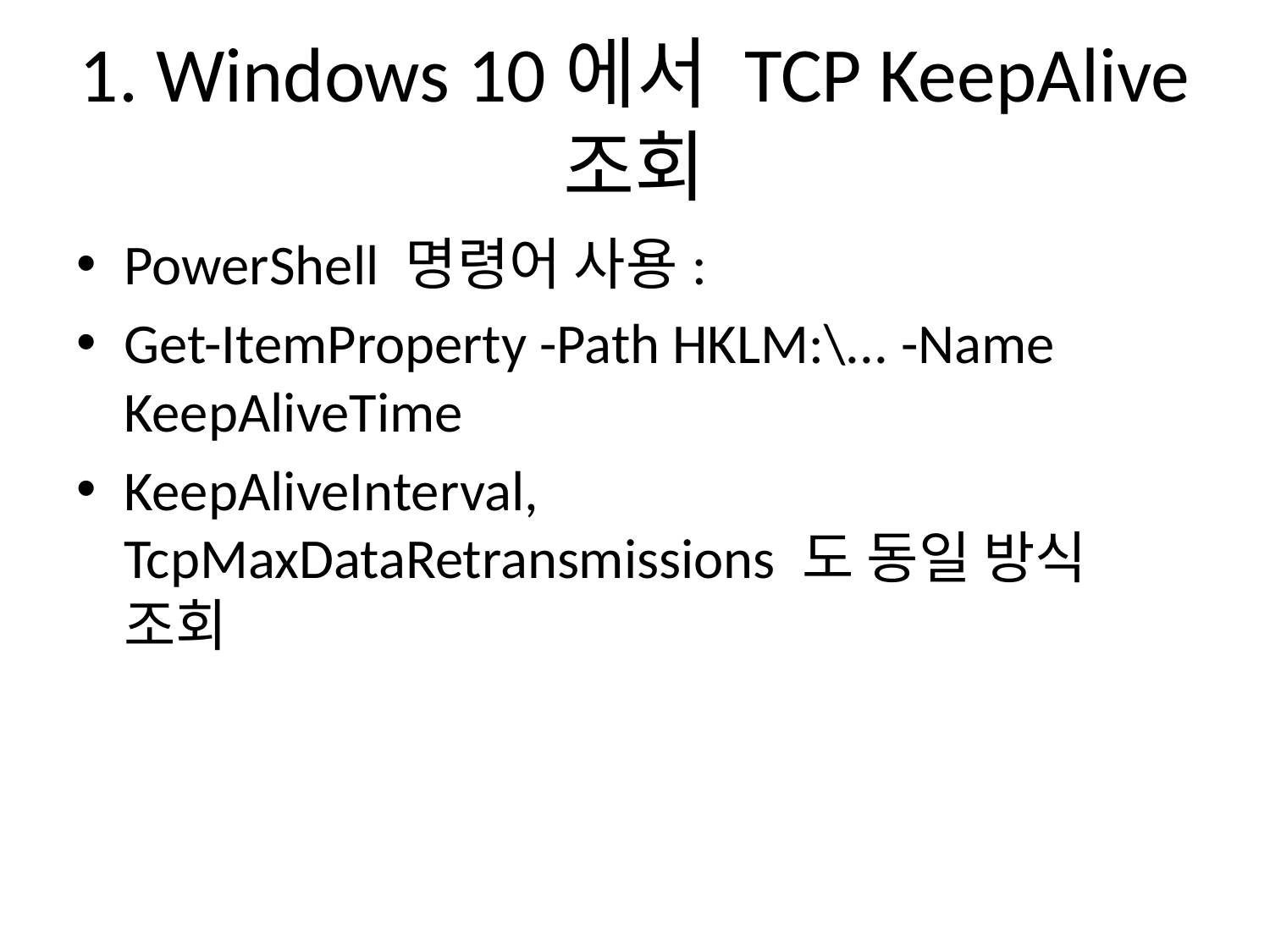

# 1. Windows 10에서 TCP KeepAlive 조회
PowerShell 명령어 사용:
Get-ItemProperty -Path HKLM:\... -Name KeepAliveTime
KeepAliveInterval, TcpMaxDataRetransmissions 도 동일 방식 조회